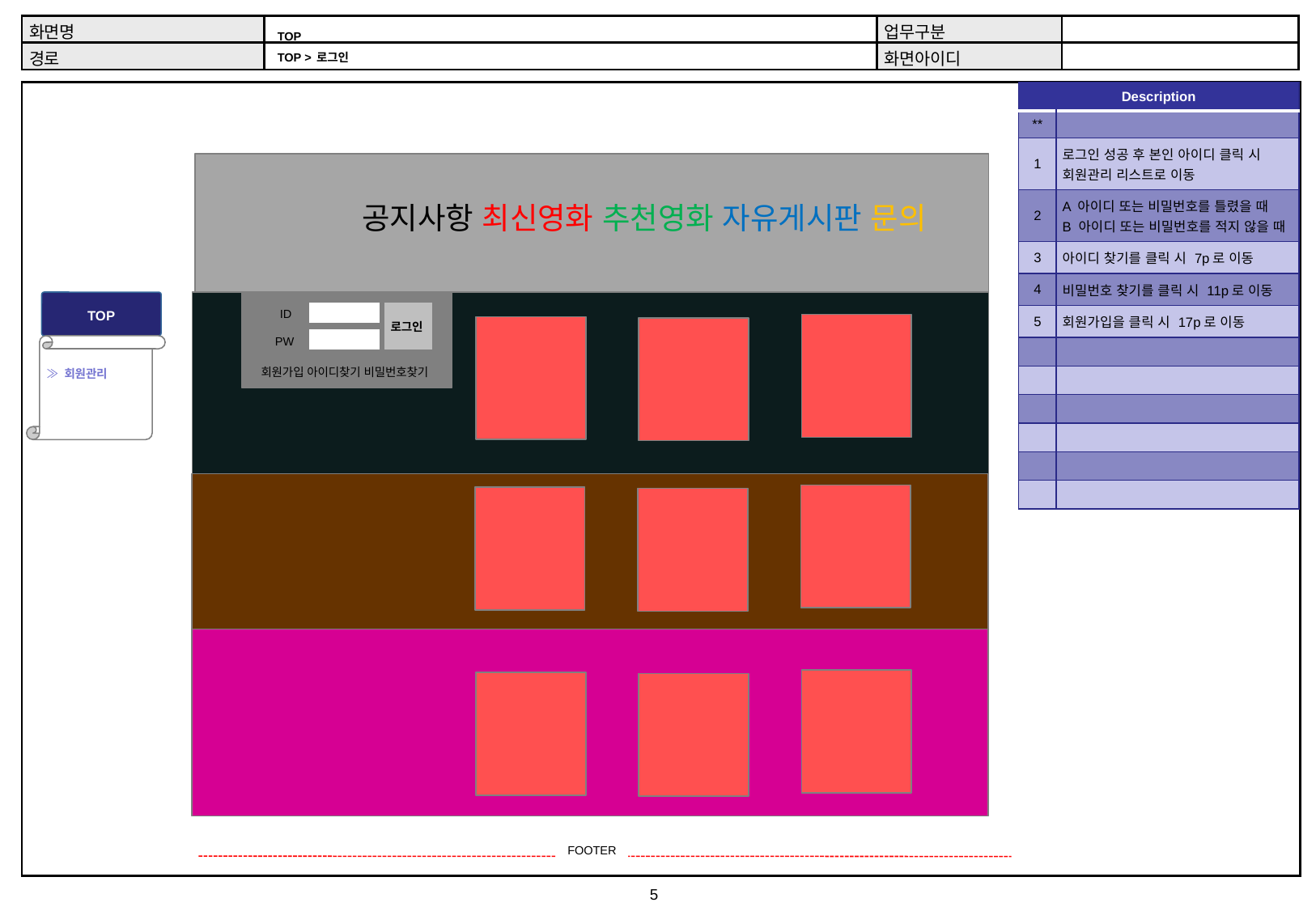

# TOP TOP > 로그인
| Description |  |
| --- | --- |
| \*\* |  |
| 1 | 로그인 성공 후 본인 아이디 클릭 시 회원관리 리스트로 이동 |
| 2 | A 아이디 또는 비밀번호를 틀렸을 때 B 아이디 또는 비밀번호를 적지 않을 때 |
| 3 | 아이디 찾기를 클릭 시 7p로 이동 |
| 4 | 비밀번호 찾기를 클릭 시 11p로 이동 |
| 5 | 회원가입을 클릭 시 17p로 이동 |
|  |  |
|  |  |
|  |  |
|  |  |
|  |  |
|  |  |

공지사항 최신영화 추천영화 자유게시판 문의

TOP

ID

로그인

PW

≫ 회원관리
회원가입 아이디찾기 비밀번호찾기